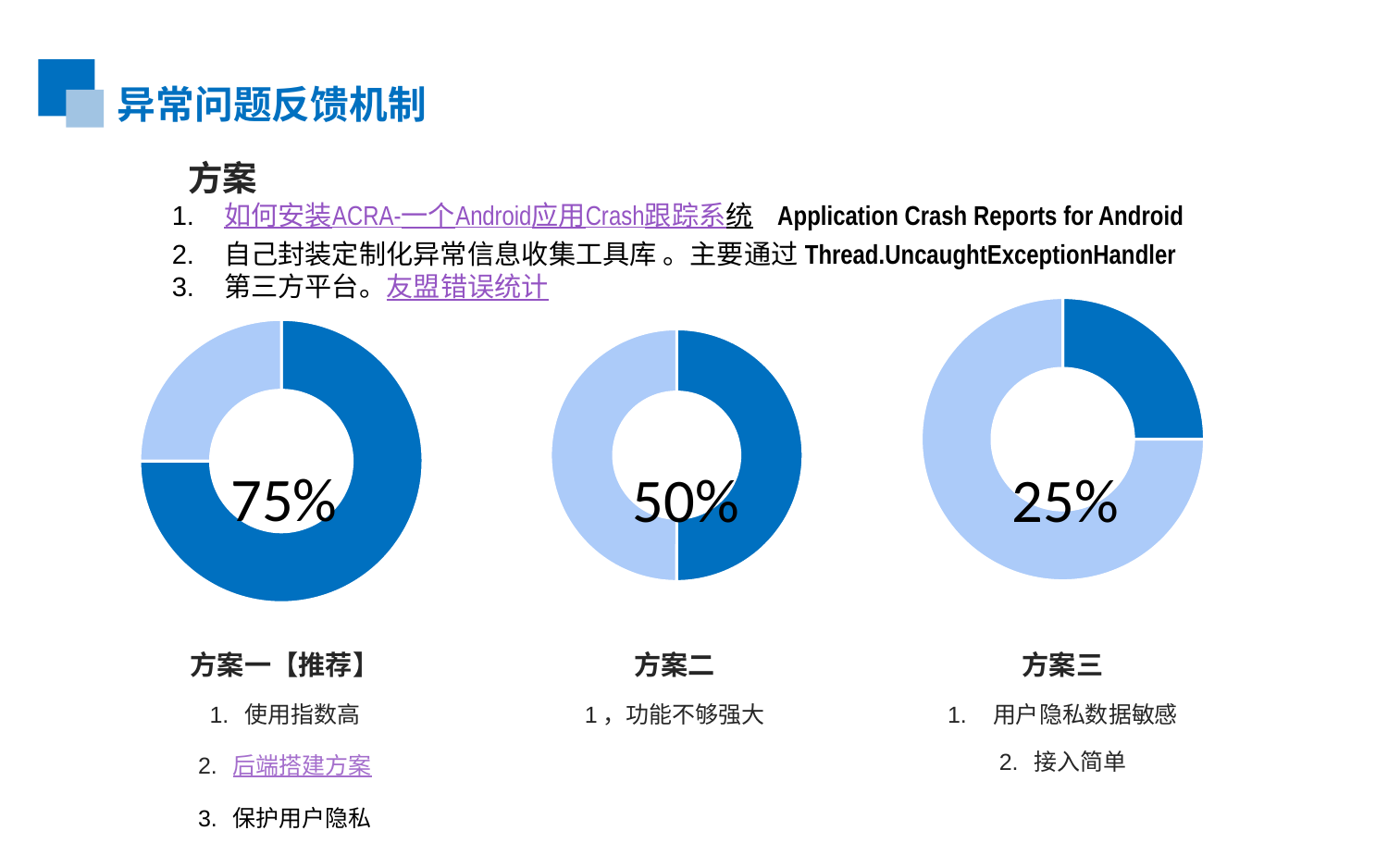

异常问题反馈机制

 方案
如何安装ACRA-一个Android应用Crash跟踪系统   Application Crash Reports for Android
自己封装定制化异常信息收集工具库 。主要通过Thread.UncaughtExceptionHandler
第三方平台。友盟错误统计

### Chart

| Category | 销售额 |
|---|---|
| 第一季度 | 2.5 |
| 第二季度 | 7.5 |

### Chart

| Category | 销售额 |
|---|---|
| 第一季度 | 7.5 |
| 第二季度 | 2.5 |

### Chart

| Category | 销售额 |
|---|---|
| 第一季度 | 5.0 |
| 第二季度 | 5.0 |
75%
50%
25%
方案一【推荐】
使用指数高
后端搭建方案
保护用户隐私

方案二
1，功能不够强大
方案三
 用户隐私数据敏感
接入简单